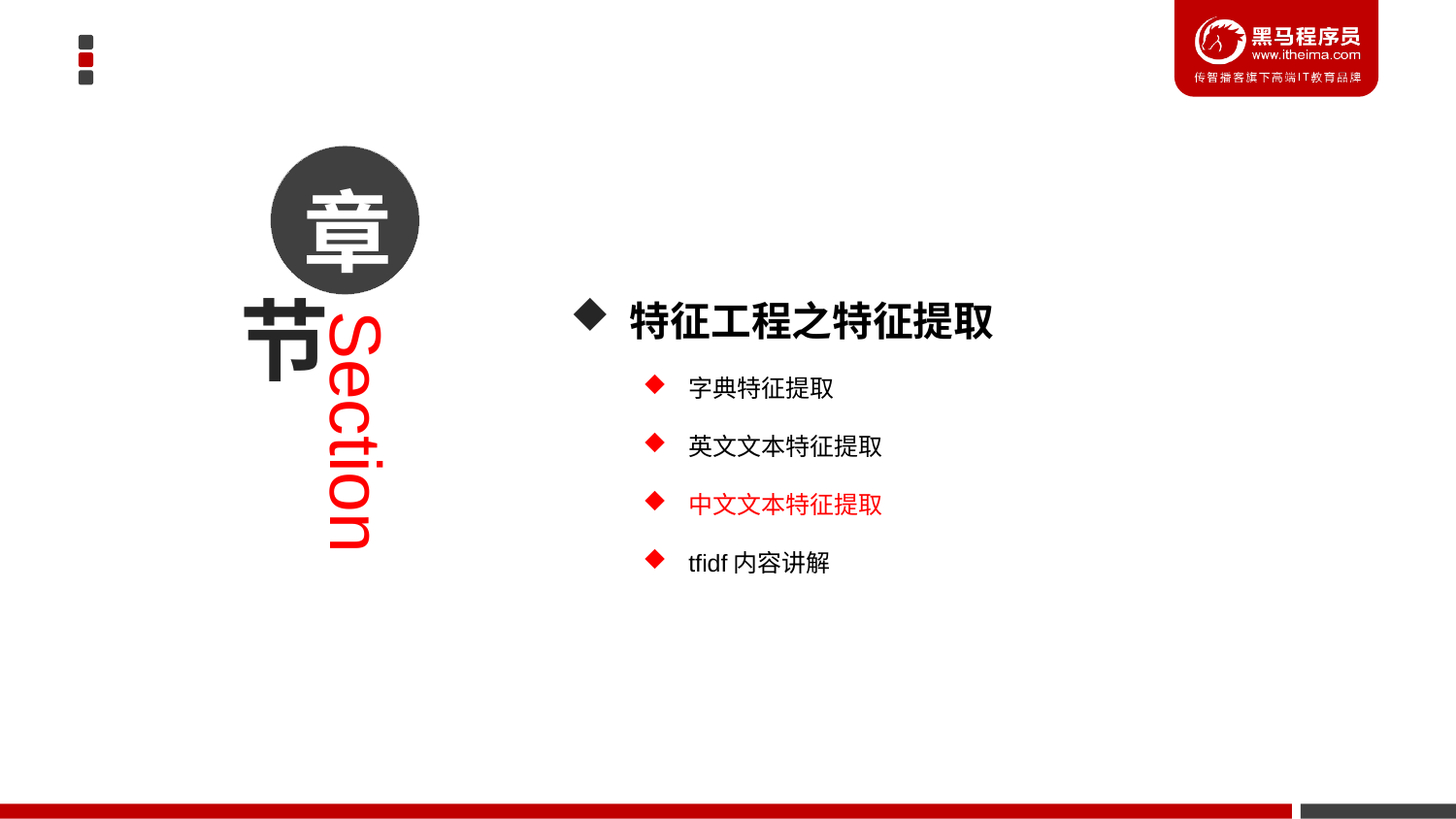

章
 特征工程之特征提取
字典特征提取
英文文本特征提取
中文文本特征提取
tfidf内容讲解
节
Section